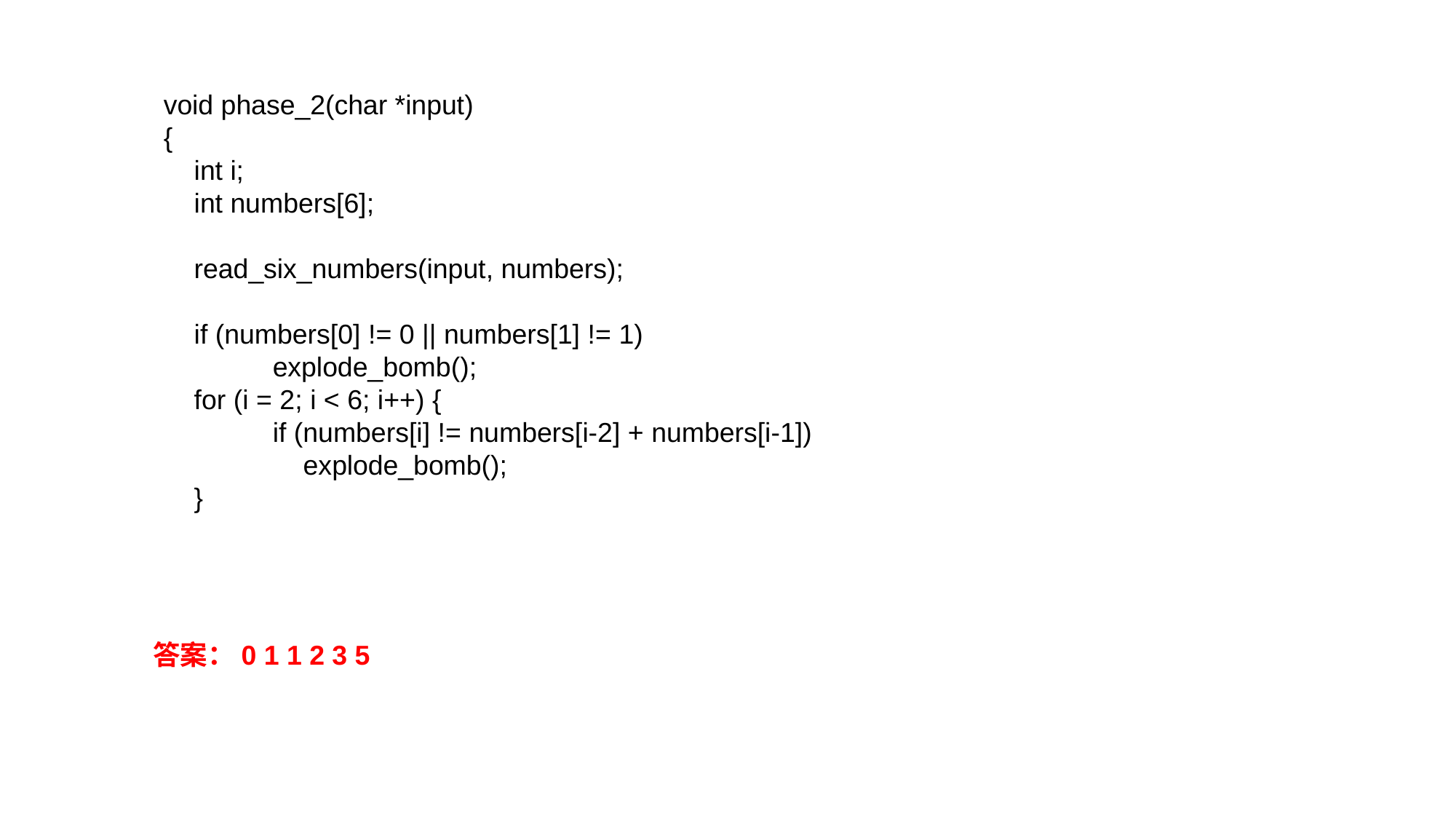

void phase_2(char *input)
{
    int i;
    int numbers[6];

    read_six_numbers(input, numbers);

    if (numbers[0] != 0 || numbers[1] != 1)
	explode_bomb();
    for (i = 2; i < 6; i++) {
	if (numbers[i] != numbers[i-2] + numbers[i-1])
	    explode_bomb();
    }
答案：0 1 1 2 3 5